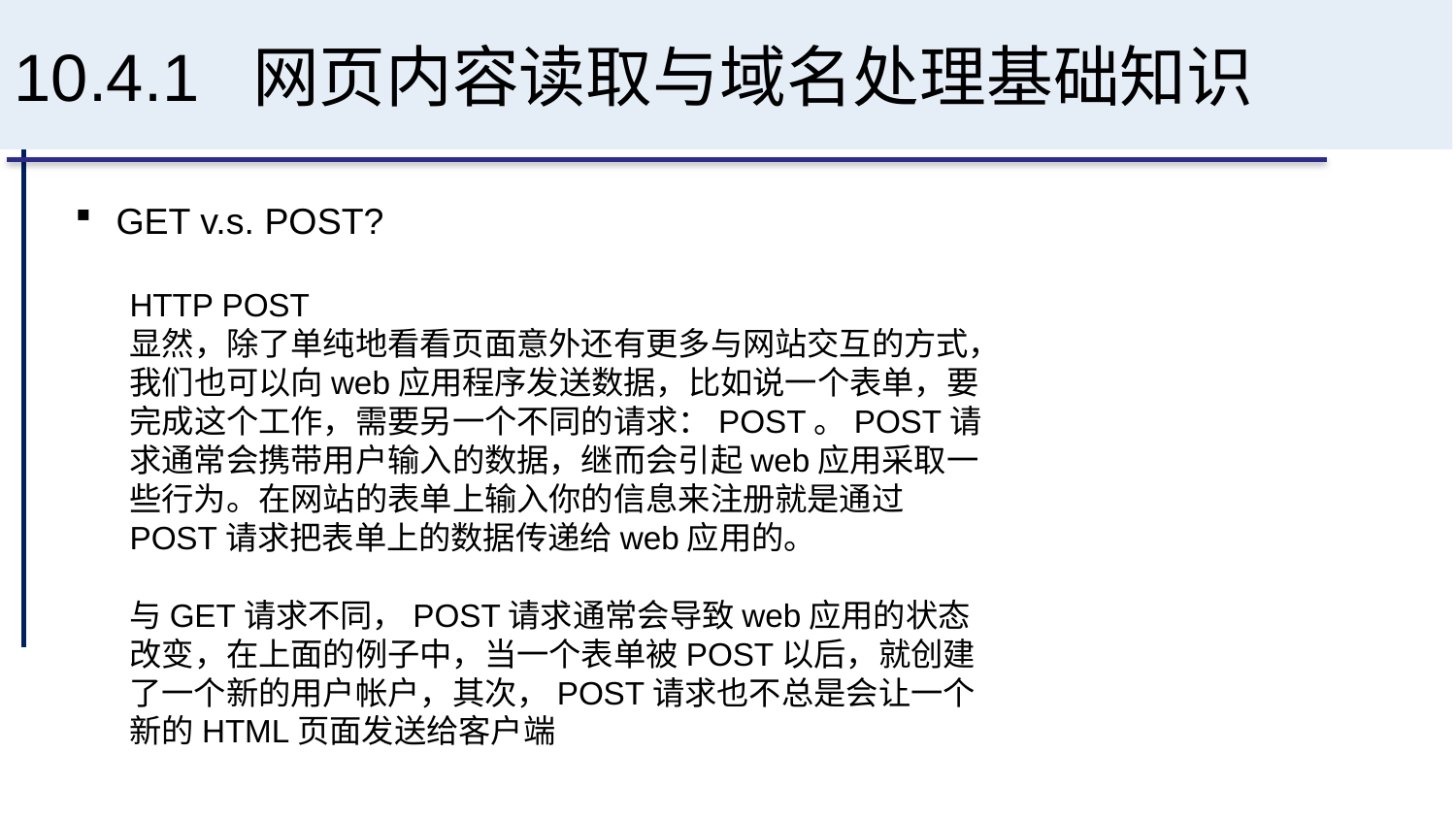

# 10.4.1  网页内容读取与域名处理基础知识
GET v.s. POST?

HTTP POST
显然，除了单纯地看看页面意外还有更多与网站交互的方式，我们也可以向web应用程序发送数据，比如说一个表单，要完成这个工作，需要另一个不同的请求：POST。POST请求通常会携带用户输入的数据，继而会引起web应用采取一些行为。在网站的表单上输入你的信息来注册就是通过POST请求把表单上的数据传递给web应用的。

与GET请求不同，POST请求通常会导致web应用的状态改变，在上面的例子中，当一个表单被POST以后，就创建了一个新的用户帐户，其次，POST请求也不总是会让一个新的HTML页面发送给客户端